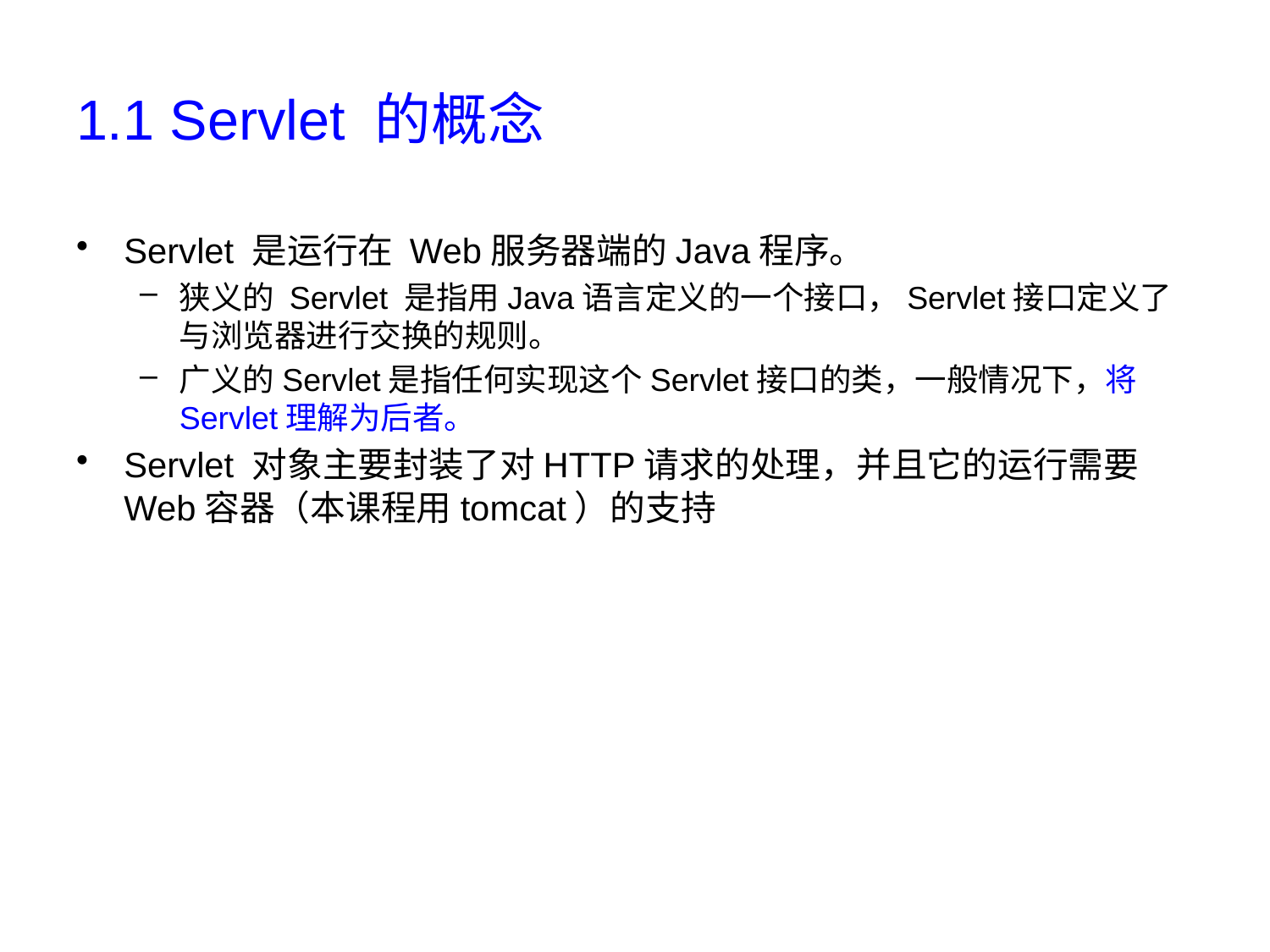

# 1.1 Servlet 的概念
Servlet 是运行在 Web服务器端的Java程序。
狭义的 Servlet 是指用Java语言定义的一个接口，Servlet接口定义了与浏览器进行交换的规则。
广义的Servlet是指任何实现这个Servlet接口的类，一般情况下，将Servlet理解为后者。
Servlet 对象主要封装了对HTTP请求的处理，并且它的运行需要Web容器（本课程用tomcat）的支持